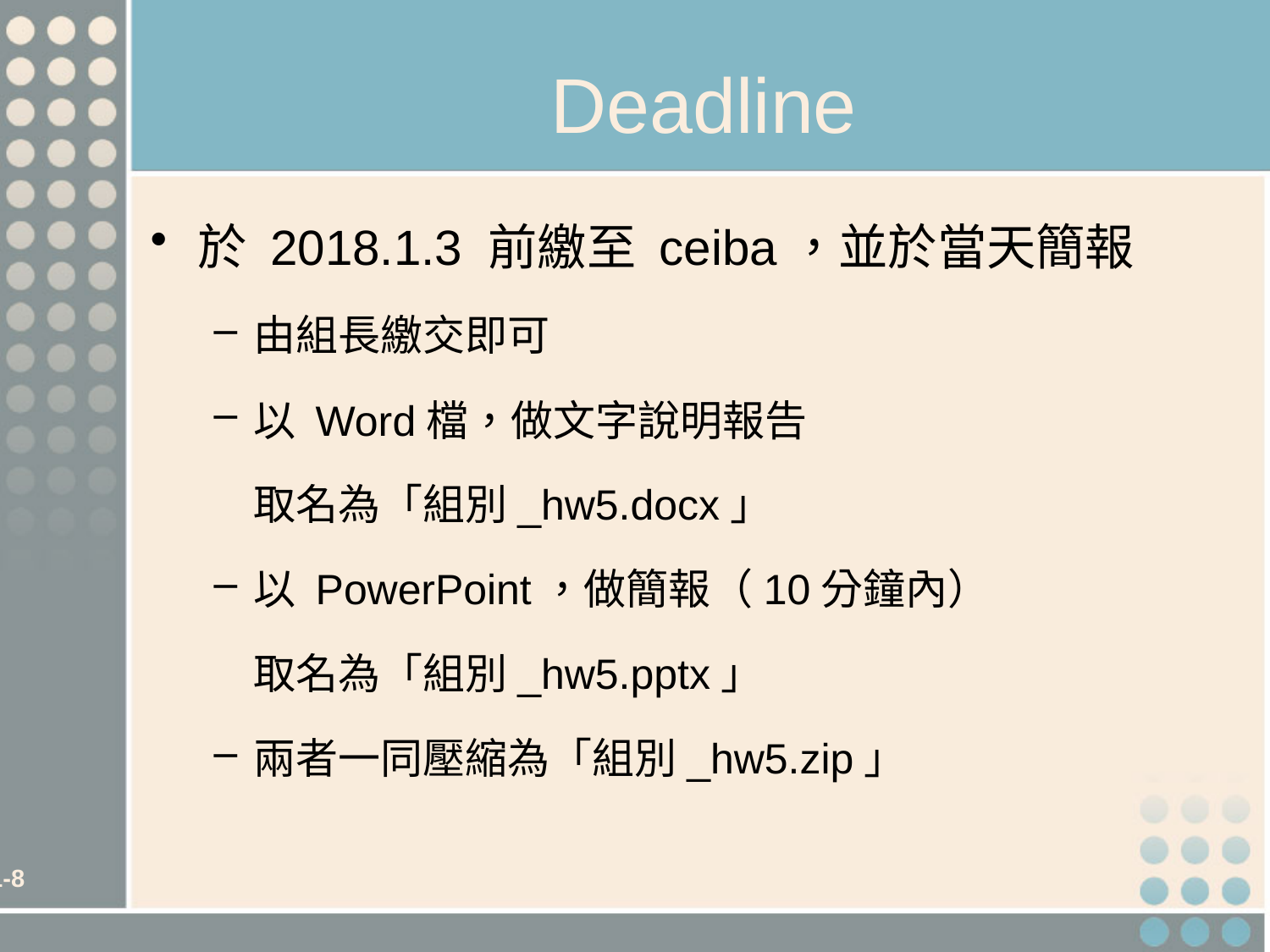

# Deadline
於 2018.1.3 前繳至 ceiba，並於當天簡報
由組長繳交即可
以 Word檔，做文字說明報告
	取名為「組別_hw5.docx」
以 PowerPoint，做簡報（10分鐘內）
	取名為「組別_hw5.pptx」
兩者一同壓縮為「組別_hw5.zip」